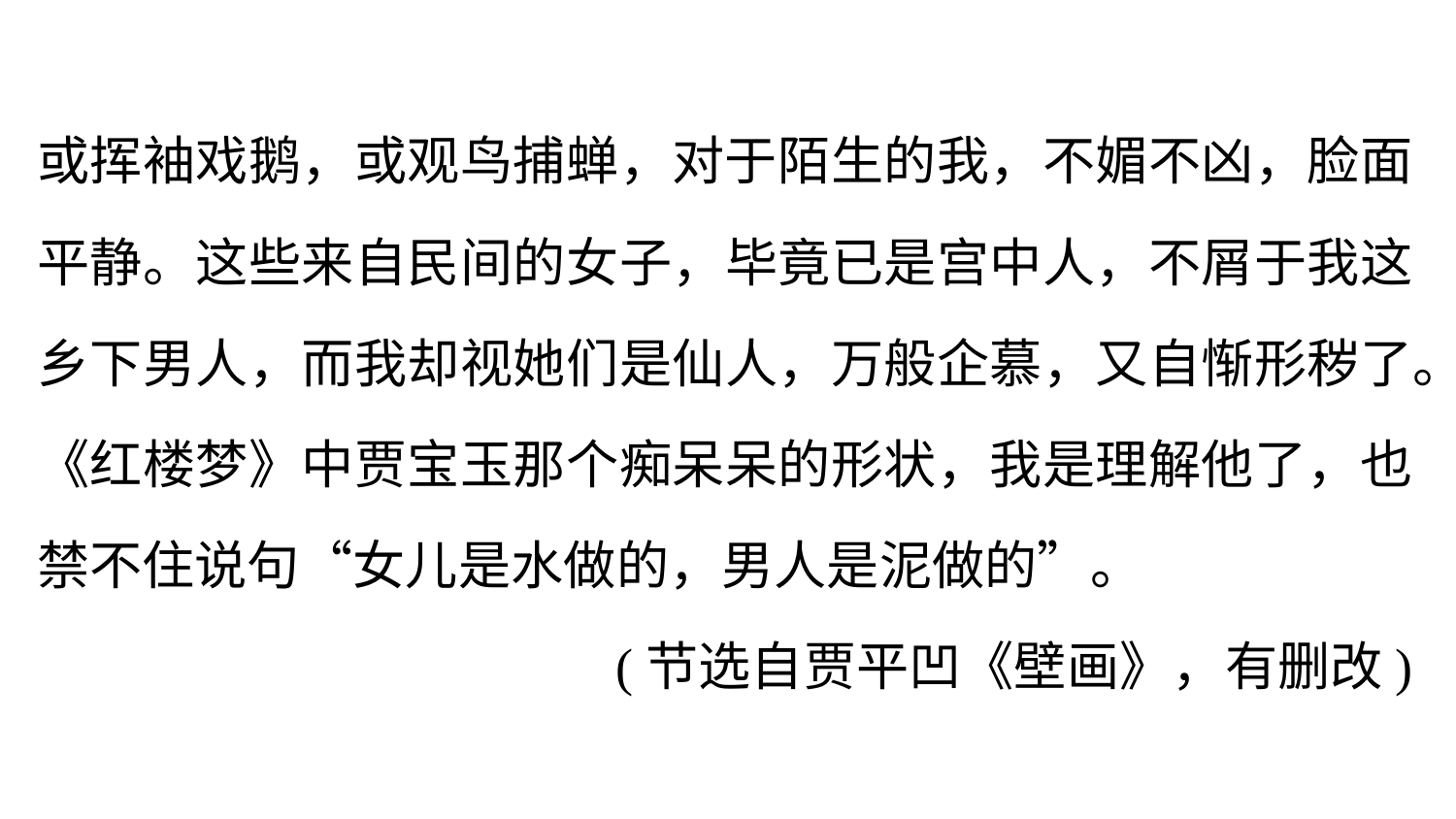

或挥袖戏鹅，或观鸟捕蝉，对于陌生的我，不媚不凶，脸面平静。这些来自民间的女子，毕竟已是宫中人，不屑于我这乡下男人，而我却视她们是仙人，万般企慕，又自惭形秽了。《红楼梦》中贾宝玉那个痴呆呆的形状，我是理解他了，也禁不住说句“女儿是水做的，男人是泥做的”。
(节选自贾平凹《壁画》，有删改)